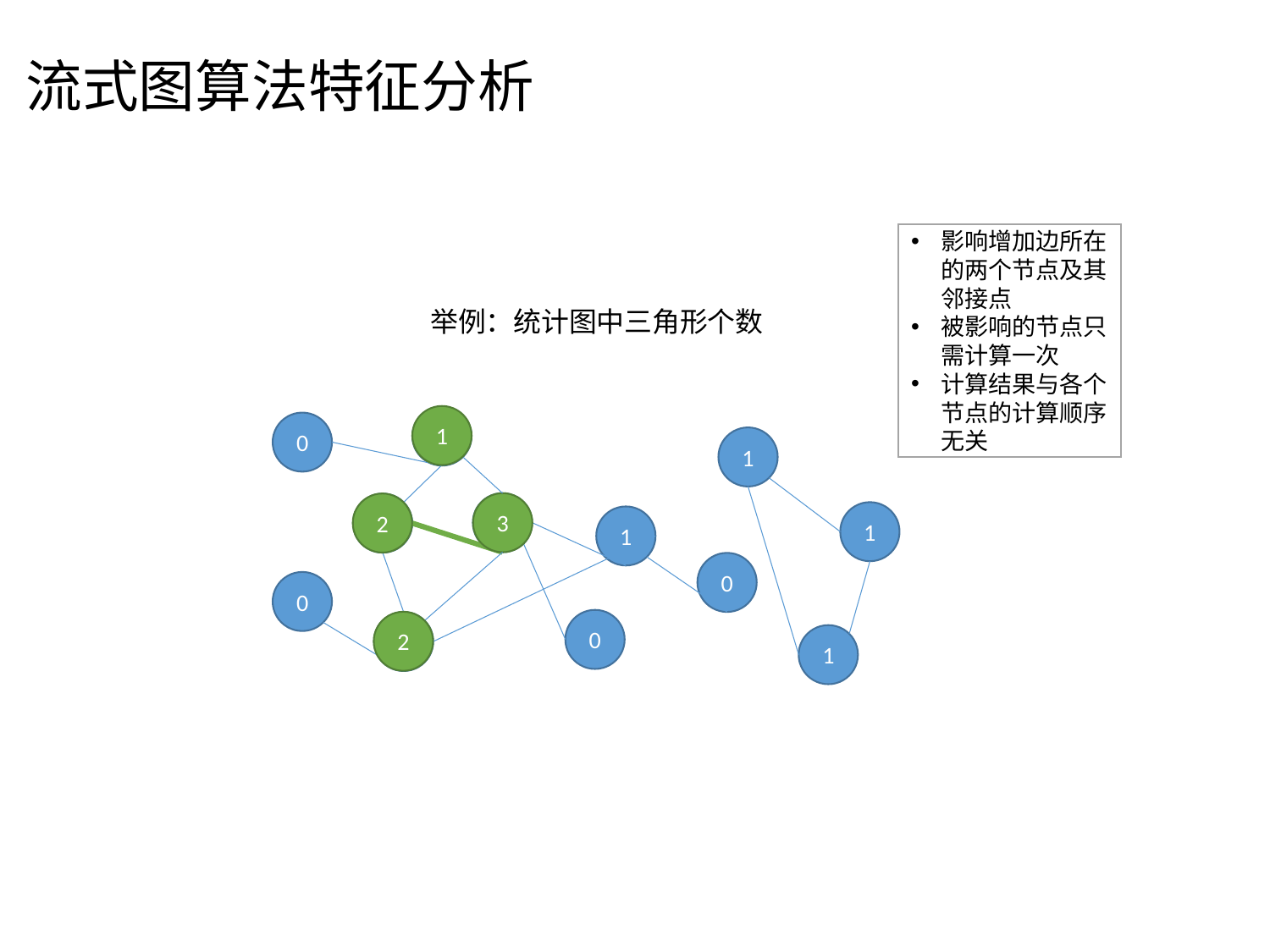

流式图算法特征分析
影响增加边所在的两个节点及其邻接点
被影响的节点只需计算一次
计算结果与各个节点的计算顺序无关
举例：统计图中三角形个数
1
0
0
1
1
3
2
0
1
1
0
0
0
2
1
1